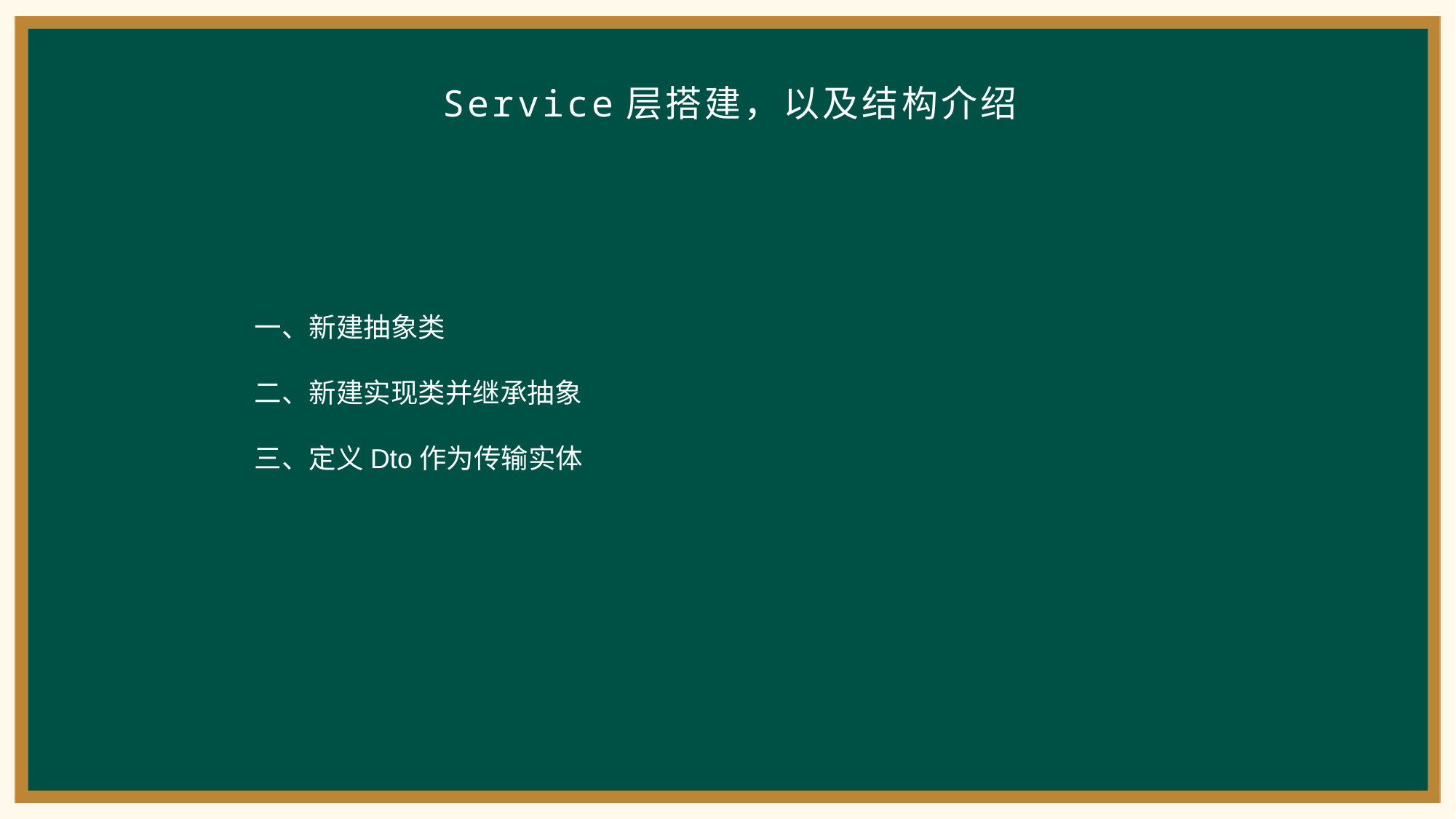

Service层搭建，以及结构介绍

一、新建抽象类

二、新建实现类并继承抽象

三、定义Dto作为传输实体